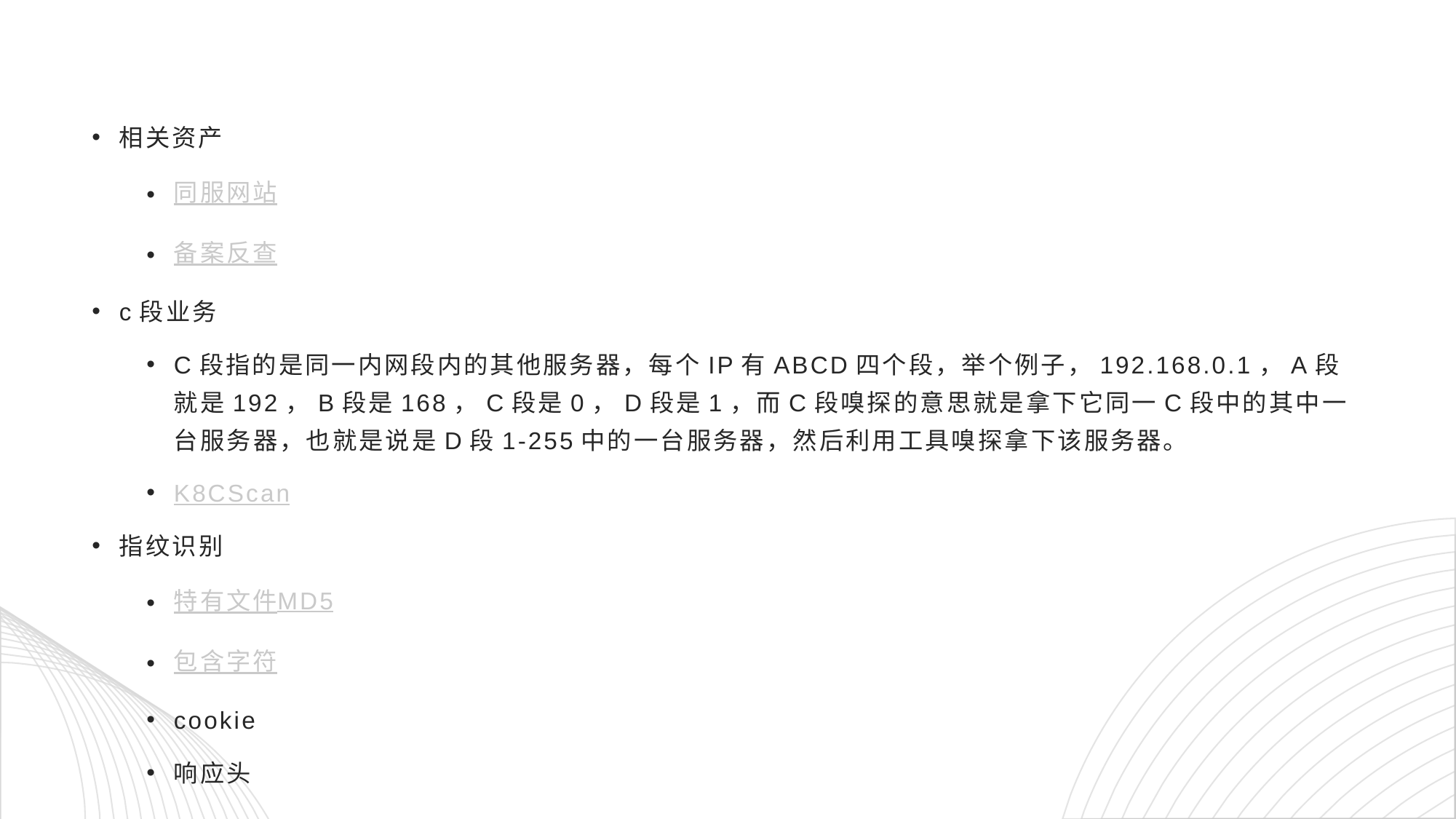

相关资产
同服网站
备案反查
c段业务
C段指的是同一内网段内的其他服务器，每个IP有ABCD四个段，举个例子，192.168.0.1，A段就是192，B段是168，C段是0，D段是1，而C段嗅探的意思就是拿下它同一C段中的其中一台服务器，也就是说是D段1-255中的一台服务器，然后利用工具嗅探拿下该服务器。
K8CScan
指纹识别
特有文件MD5
包含字符
cookie
响应头